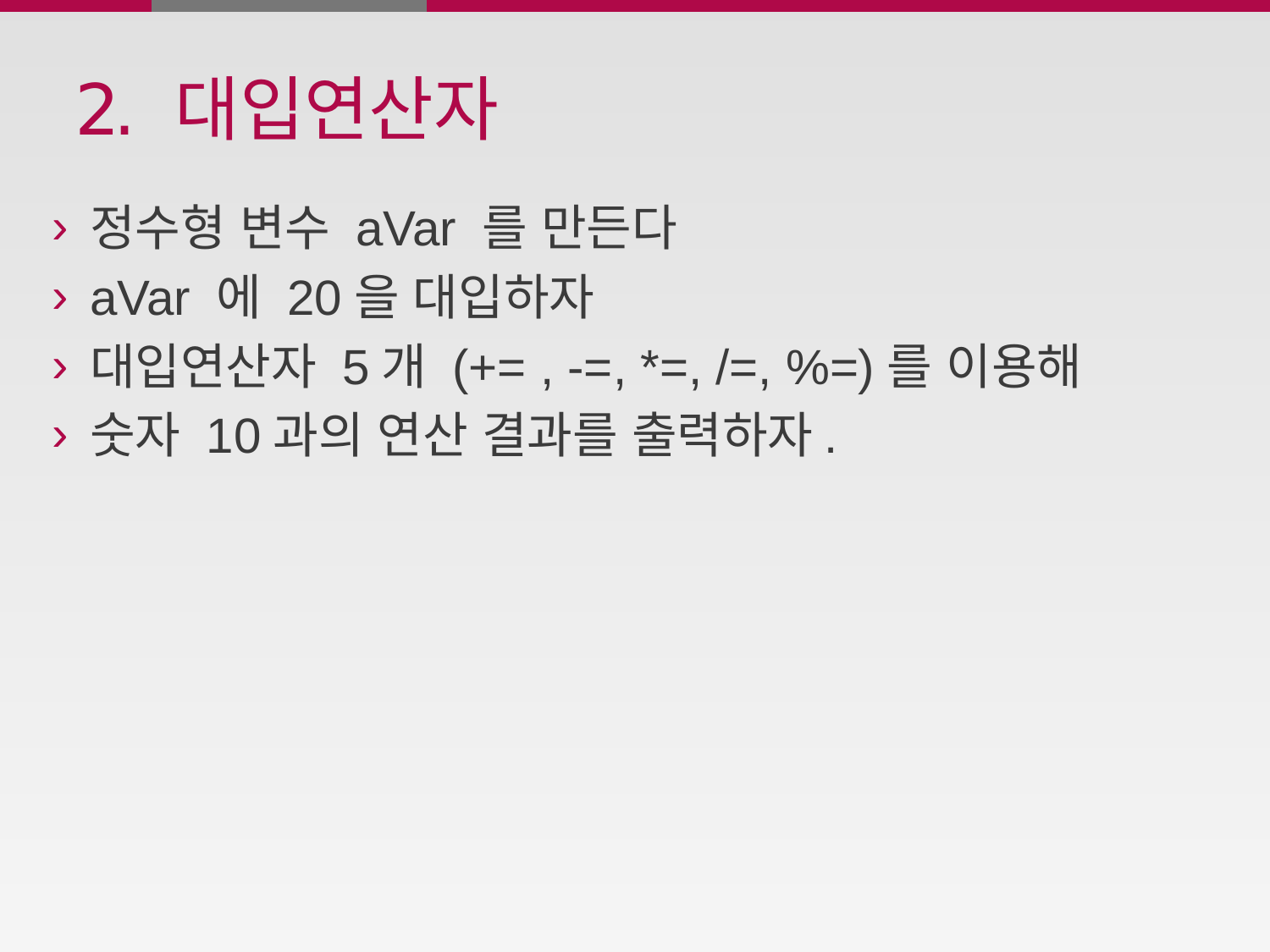

# 2. 대입연산자
정수형 변수 aVar 를 만든다
aVar 에 20을 대입하자
대입연산자 5개 (+= , -=, *=, /=, %=)를 이용해
숫자 10과의 연산 결과를 출력하자.